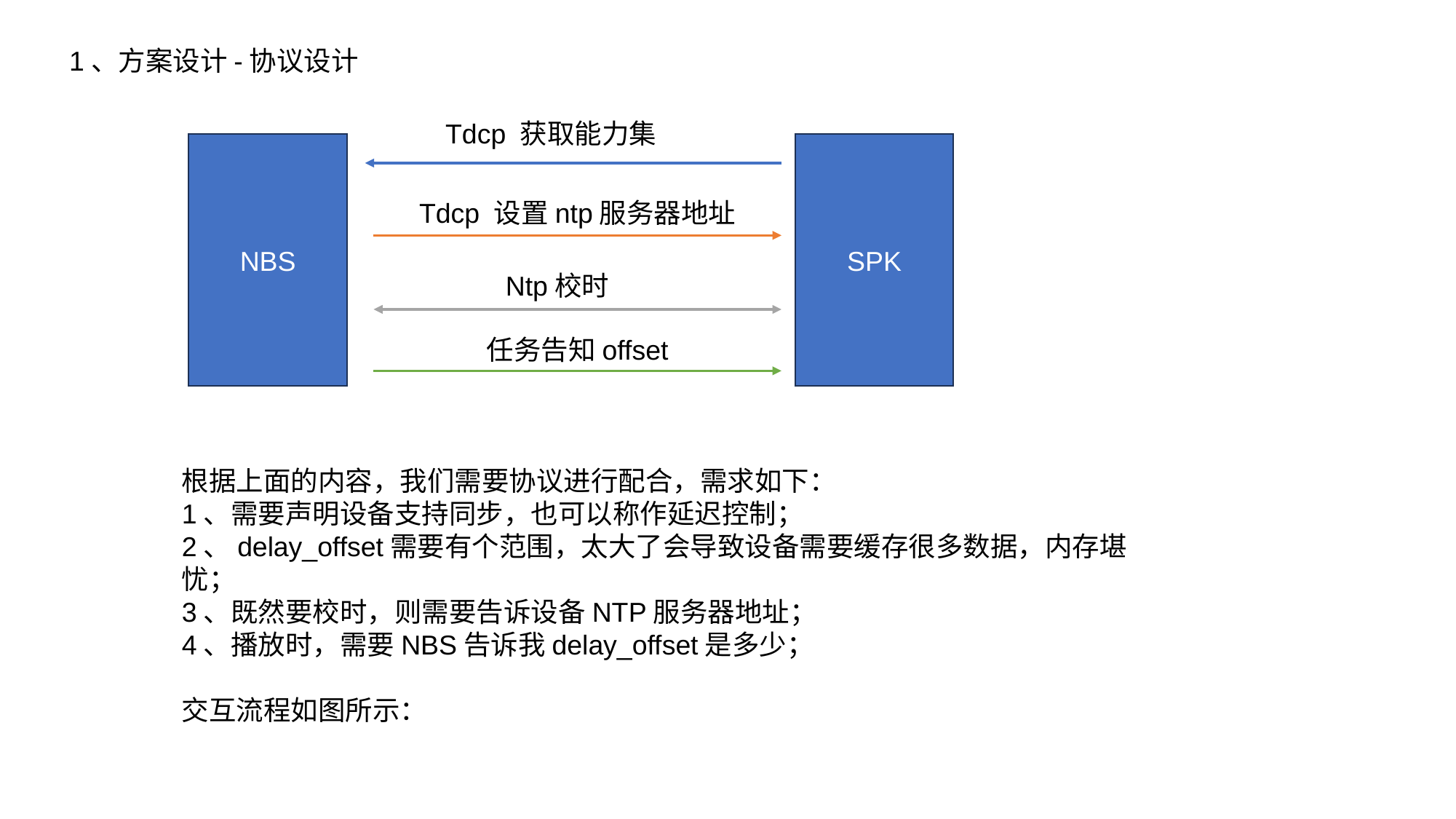

1、方案设计-协议设计
Tdcp 获取能力集
NBS
SPK
Tdcp 设置ntp服务器地址
Ntp校时
任务告知offset
根据上面的内容，我们需要协议进行配合，需求如下：
1、需要声明设备支持同步，也可以称作延迟控制；
2、delay_offset需要有个范围，太大了会导致设备需要缓存很多数据，内存堪忧；
3、既然要校时，则需要告诉设备NTP服务器地址；
4、播放时，需要NBS告诉我delay_offset是多少；

交互流程如图所示：